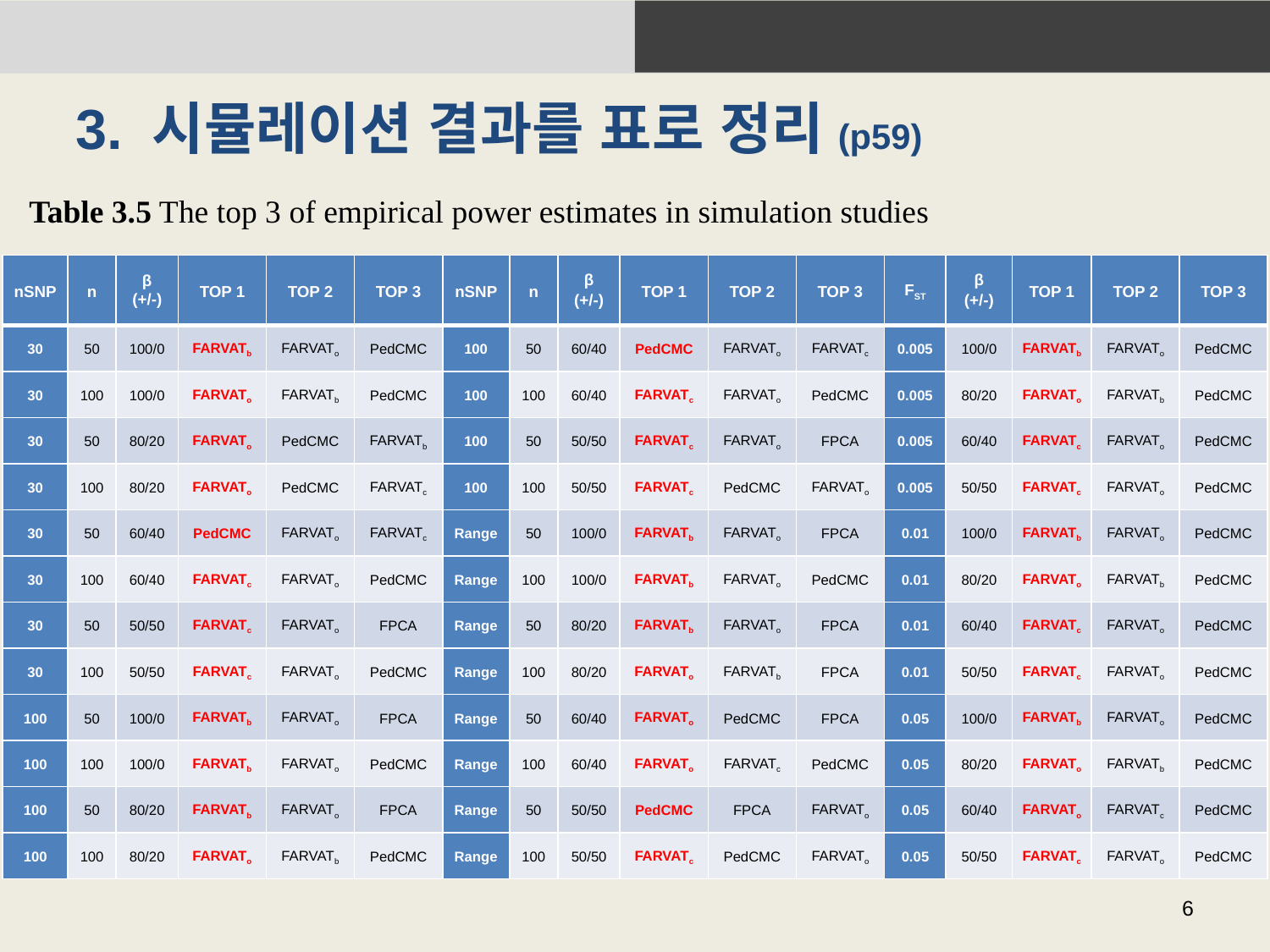

# 3. 시뮬레이션 결과를 표로 정리(p59)
Table 3.5 The top 3 of empirical power estimates in simulation studies
| nSNP | n | β (+/-) | TOP 1 | TOP 2 | TOP 3 | nSNP | n | β (+/-) | TOP 1 | TOP 2 | TOP 3 | FST | β (+/-) | TOP 1 | TOP 2 | TOP 3 |
| --- | --- | --- | --- | --- | --- | --- | --- | --- | --- | --- | --- | --- | --- | --- | --- | --- |
| 30 | 50 | 100/0 | FARVATb | FARVATo | PedCMC | 100 | 50 | 60/40 | PedCMC | FARVATo | FARVATc | 0.005 | 100/0 | FARVATb | FARVATo | PedCMC |
| 30 | 100 | 100/0 | FARVATo | FARVATb | PedCMC | 100 | 100 | 60/40 | FARVATc | FARVATo | PedCMC | 0.005 | 80/20 | FARVATo | FARVATb | PedCMC |
| 30 | 50 | 80/20 | FARVATo | PedCMC | FARVATb | 100 | 50 | 50/50 | FARVATc | FARVATo | FPCA | 0.005 | 60/40 | FARVATc | FARVATo | PedCMC |
| 30 | 100 | 80/20 | FARVATo | PedCMC | FARVATc | 100 | 100 | 50/50 | FARVATc | PedCMC | FARVATo | 0.005 | 50/50 | FARVATc | FARVATo | PedCMC |
| 30 | 50 | 60/40 | PedCMC | FARVATo | FARVATc | Range | 50 | 100/0 | FARVATb | FARVATo | FPCA | 0.01 | 100/0 | FARVATb | FARVATo | PedCMC |
| 30 | 100 | 60/40 | FARVATc | FARVATo | PedCMC | Range | 100 | 100/0 | FARVATb | FARVATo | PedCMC | 0.01 | 80/20 | FARVATo | FARVATb | PedCMC |
| 30 | 50 | 50/50 | FARVATc | FARVATo | FPCA | Range | 50 | 80/20 | FARVATb | FARVATo | FPCA | 0.01 | 60/40 | FARVATc | FARVATo | PedCMC |
| 30 | 100 | 50/50 | FARVATc | FARVATo | PedCMC | Range | 100 | 80/20 | FARVATo | FARVATb | FPCA | 0.01 | 50/50 | FARVATc | FARVATo | PedCMC |
| 100 | 50 | 100/0 | FARVATb | FARVATo | FPCA | Range | 50 | 60/40 | FARVATo | PedCMC | FPCA | 0.05 | 100/0 | FARVATb | FARVATo | PedCMC |
| 100 | 100 | 100/0 | FARVATb | FARVATo | PedCMC | Range | 100 | 60/40 | FARVATo | FARVATc | PedCMC | 0.05 | 80/20 | FARVATo | FARVATb | PedCMC |
| 100 | 50 | 80/20 | FARVATb | FARVATo | FPCA | Range | 50 | 50/50 | PedCMC | FPCA | FARVATo | 0.05 | 60/40 | FARVATo | FARVATc | PedCMC |
| 100 | 100 | 80/20 | FARVATo | FARVATb | PedCMC | Range | 100 | 50/50 | FARVATc | PedCMC | FARVATo | 0.05 | 50/50 | FARVATc | FARVATo | PedCMC |
6